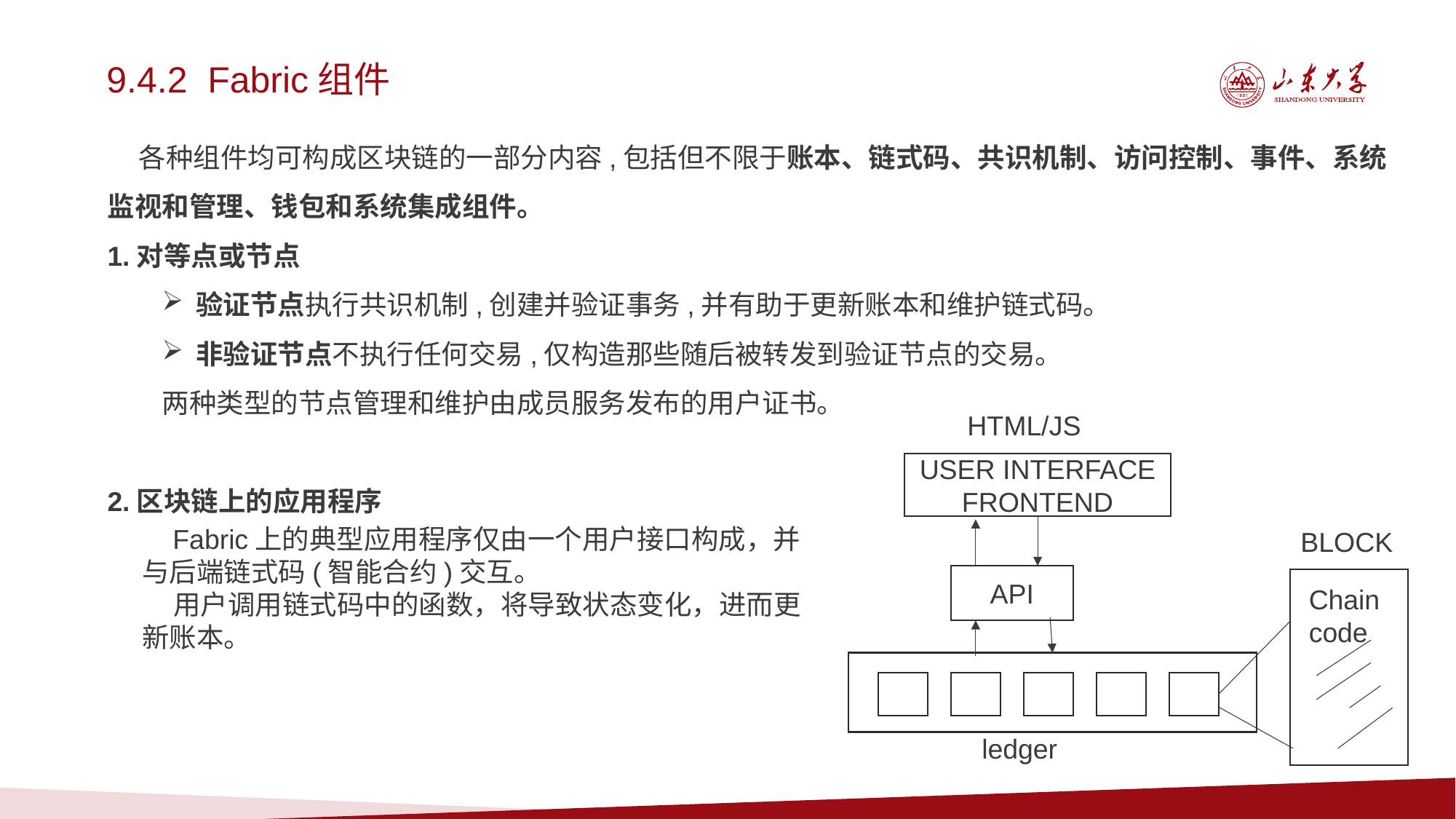

9.4.2  Fabric组件
    各种组件均可构成区块链的一部分内容,包括但不限于账本、链式码、共识机制、访问控制、事件、系统监视和管理、钱包和系统集成组件。
1.对等点或节点
验证节点执行共识机制,创建并验证事务,并有助于更新账本和维护链式码。
非验证节点不执行任何交易,仅构造那些随后被转发到验证节点的交易。
两种类型的节点管理和维护由成员服务发布的用户证书。

2.区块链上的应用程序
HTML/JS
USER INTERFACE FRONTEND
API

BLOCK

Chain code
ledger
    Fabric上的典型应用程序仅由一个用户接口构成，并与后端链式码(智能合约)交互。
    用户调用链式码中的函数，将导致状态变化，进而更新账本。